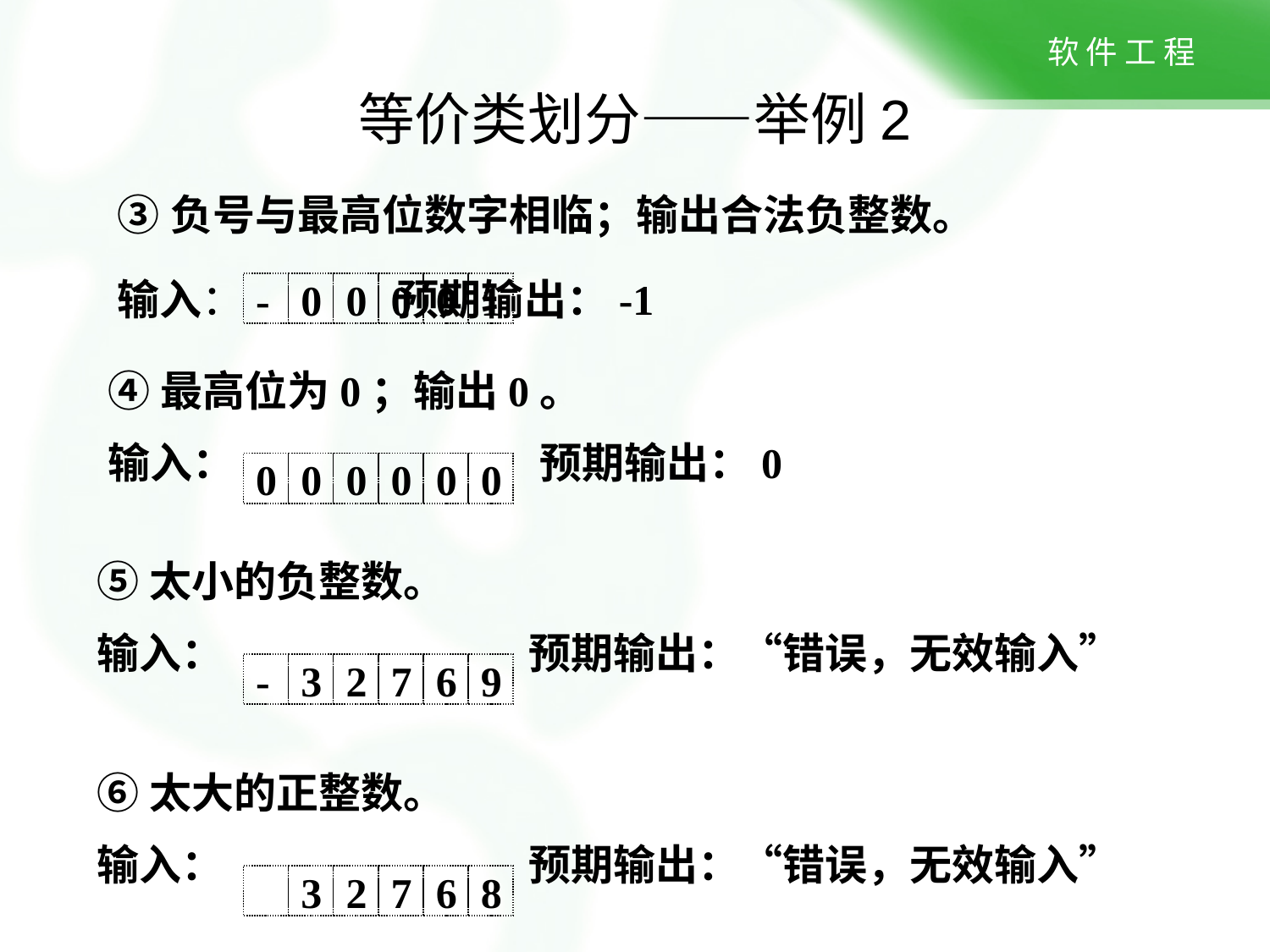

等价类划分——举例2
③负号与最高位数字相临；输出合法负整数。
输入：                预期输出：-1

-
0
0
0
0
1
④最高位为0；输出0。
输入：                                预期输出：0
0
0
0
0
0
0
⑤太小的负整数。
输入：                                预期输出：“错误，无效输入”
-
3
2
7
6
9
⑥太大的正整数。
输入：                                预期输出：“错误，无效输入”

3
2
7
6
8